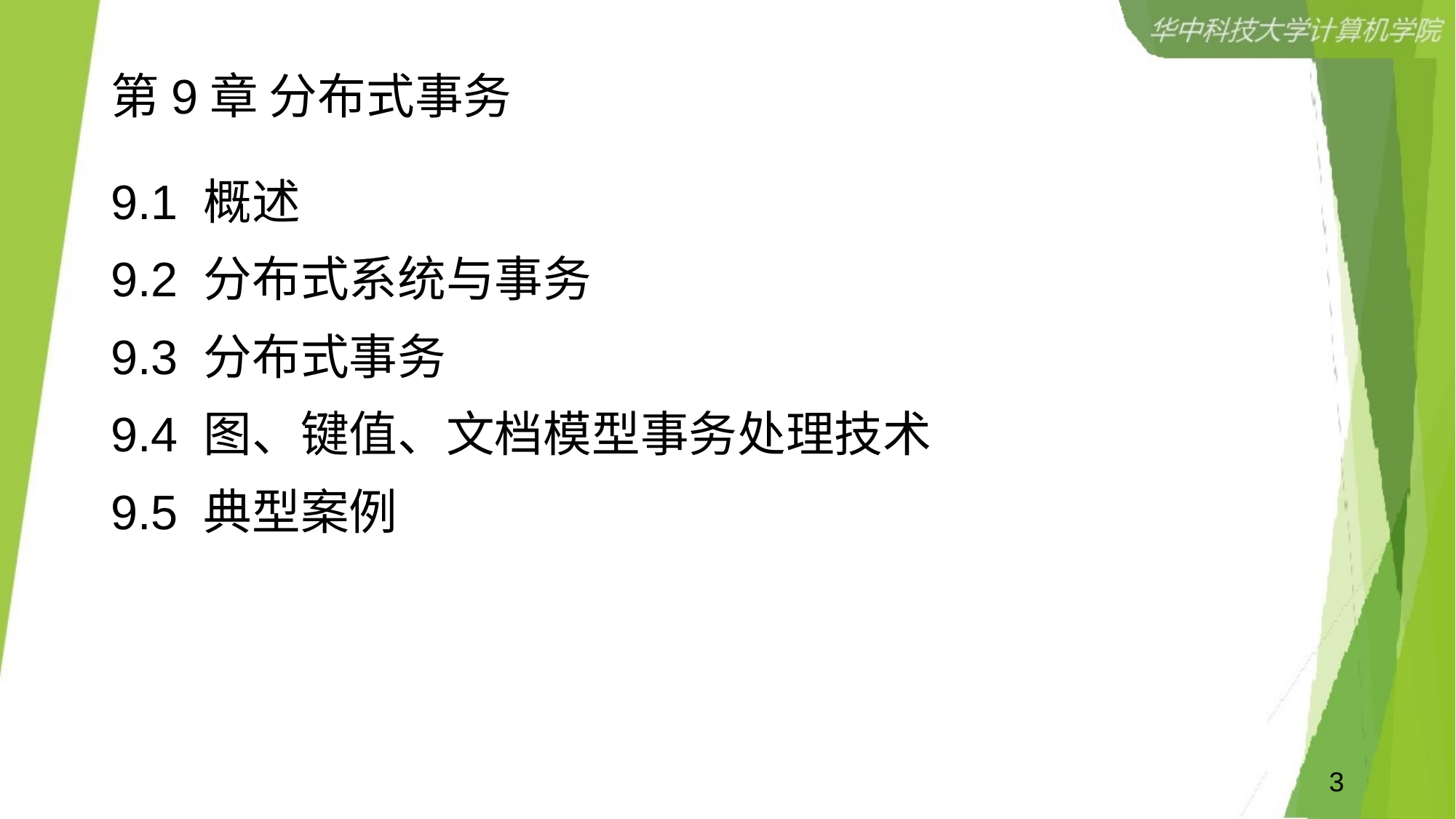

# 第9章 分布式事务
9.1 概述
9.2 分布式系统与事务
9.3 分布式事务
9.4 图、键值、文档模型事务处理技术
9.5 典型案例
3